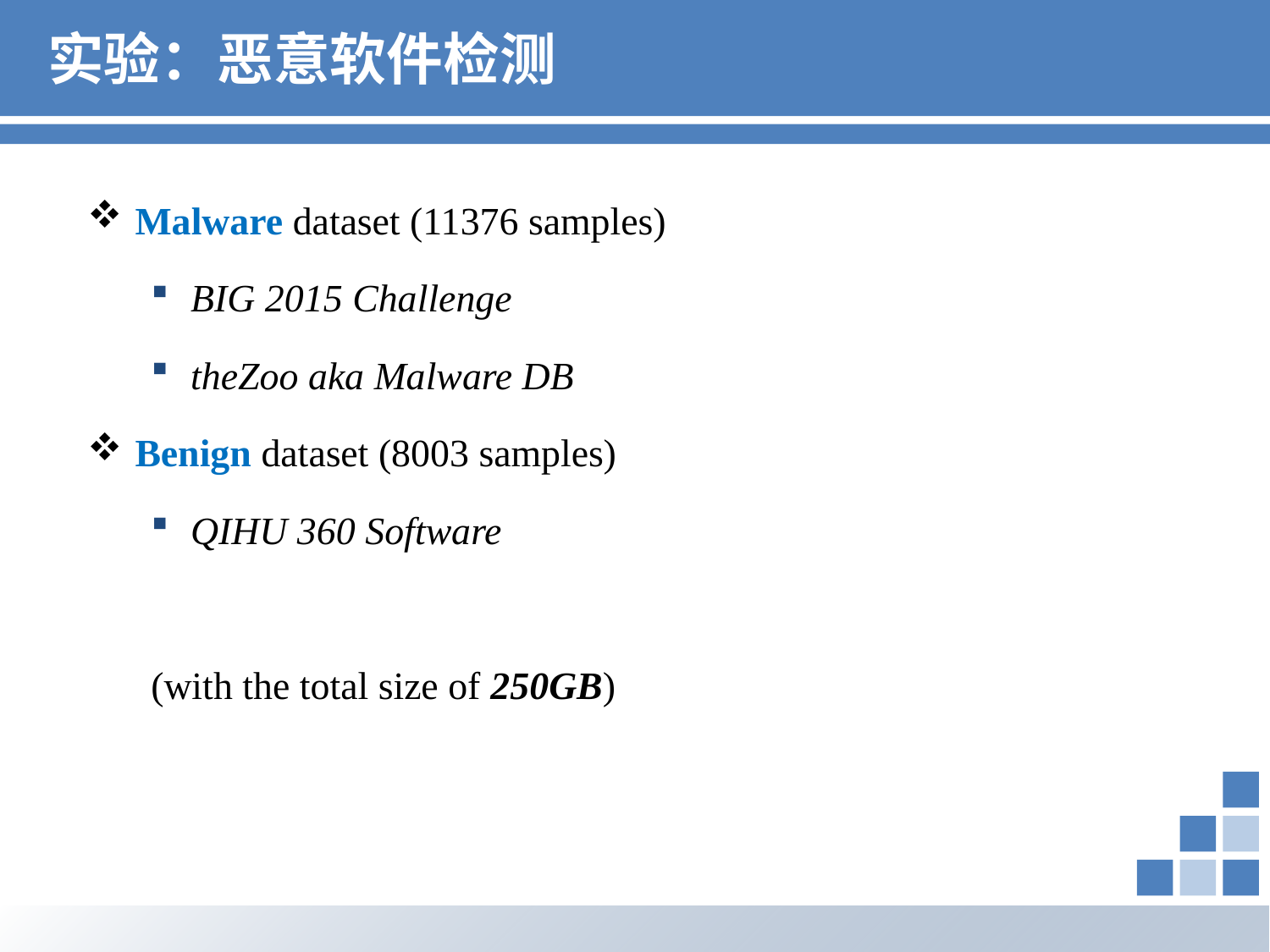

# 实验：恶意软件检测

Malware dataset (11376 samples)
BIG 2015 Challenge
theZoo aka Malware DB
Benign dataset (8003 samples)
QIHU 360 Software

(with the total size of 250GB)